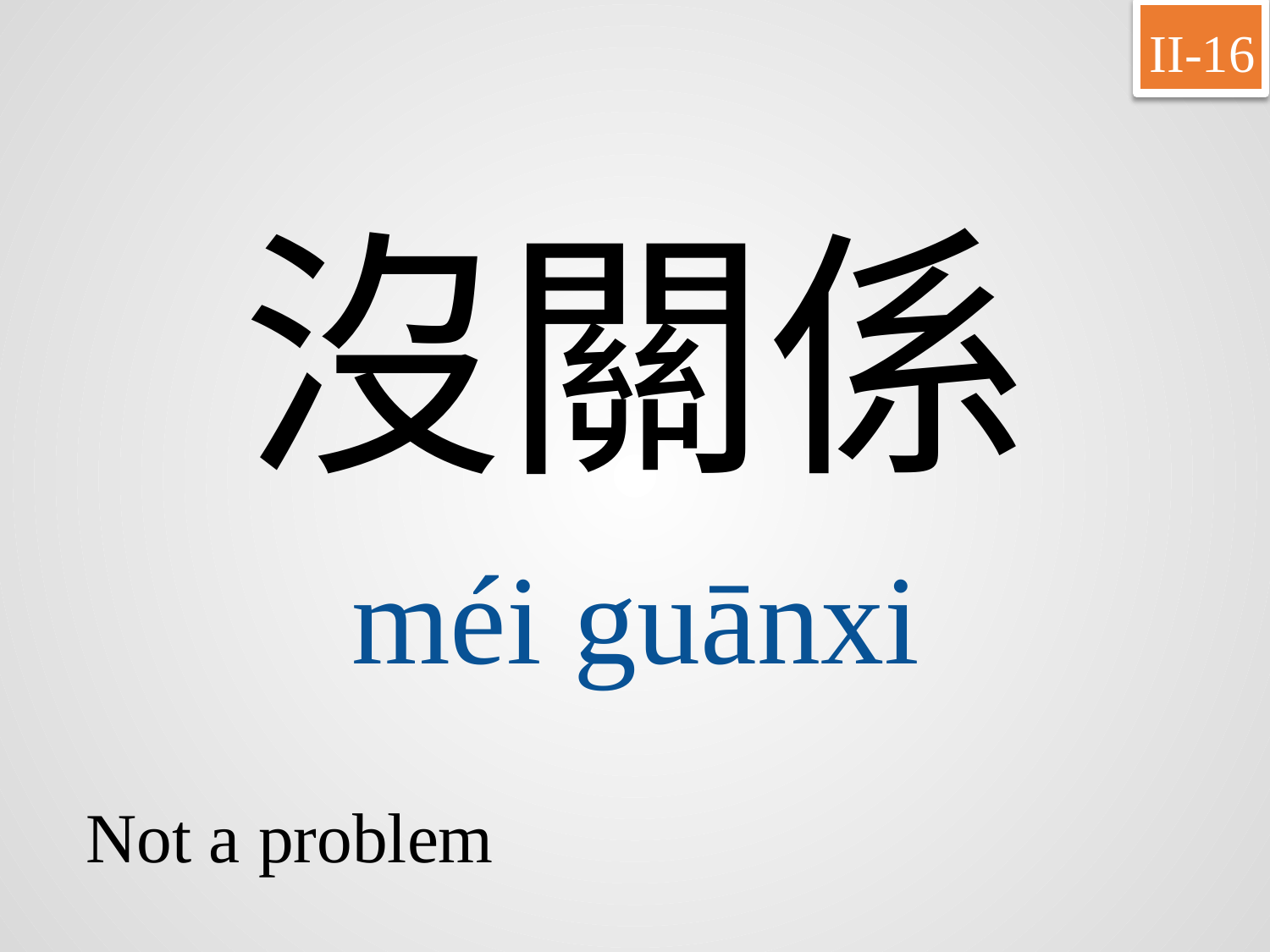

II-16

沒關係
méi	guānxi
Not a problem